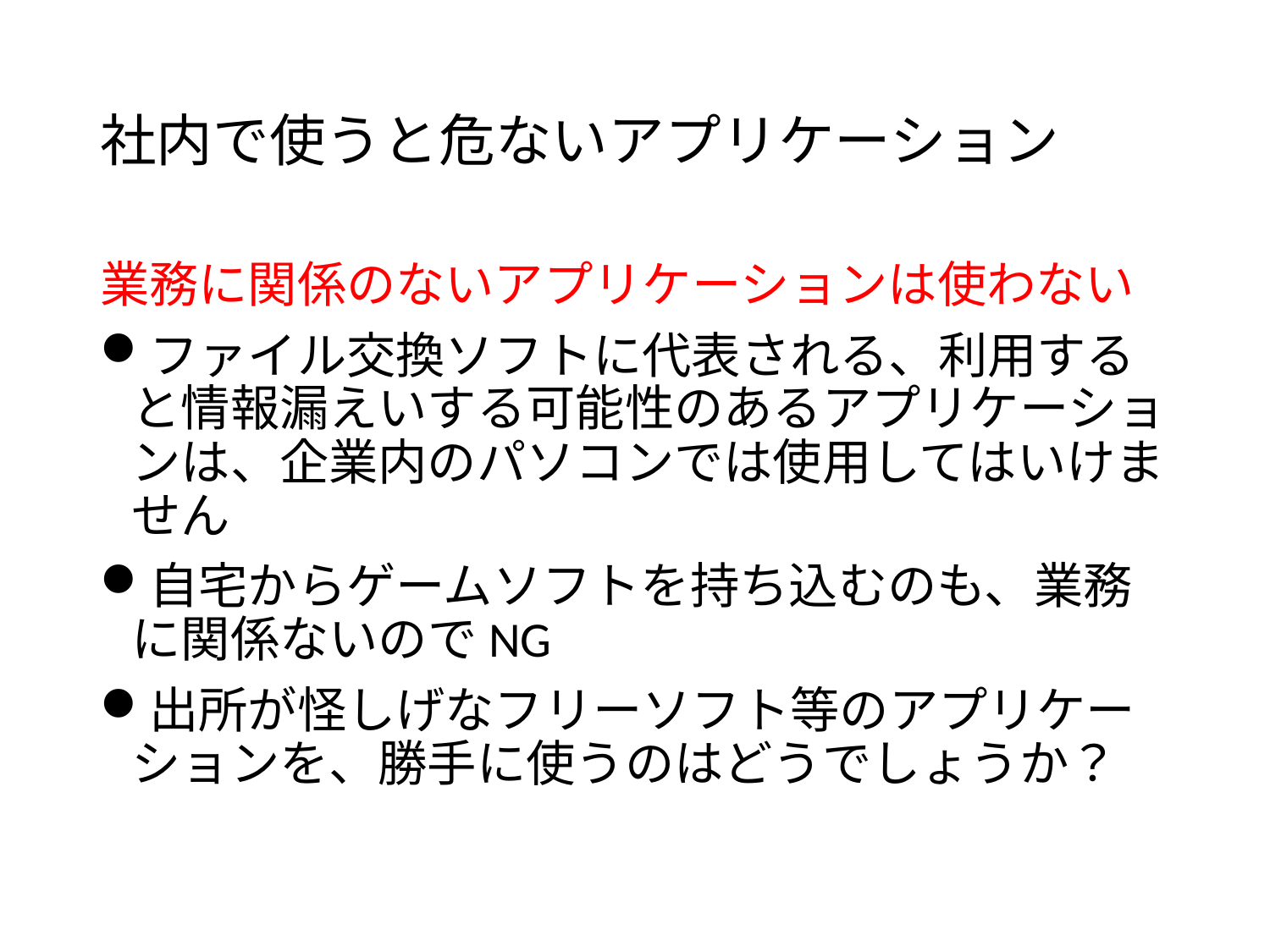

# 社内で使うと危ないアプリケーション
業務に関係のないアプリケーションは使わない
ファイル交換ソフトに代表される、利用すると情報漏えいする可能性のあるアプリケーションは、企業内のパソコンでは使用してはいけません
自宅からゲームソフトを持ち込むのも、業務に関係ないのでNG
出所が怪しげなフリーソフト等のアプリケーションを、勝手に使うのはどうでしょうか？